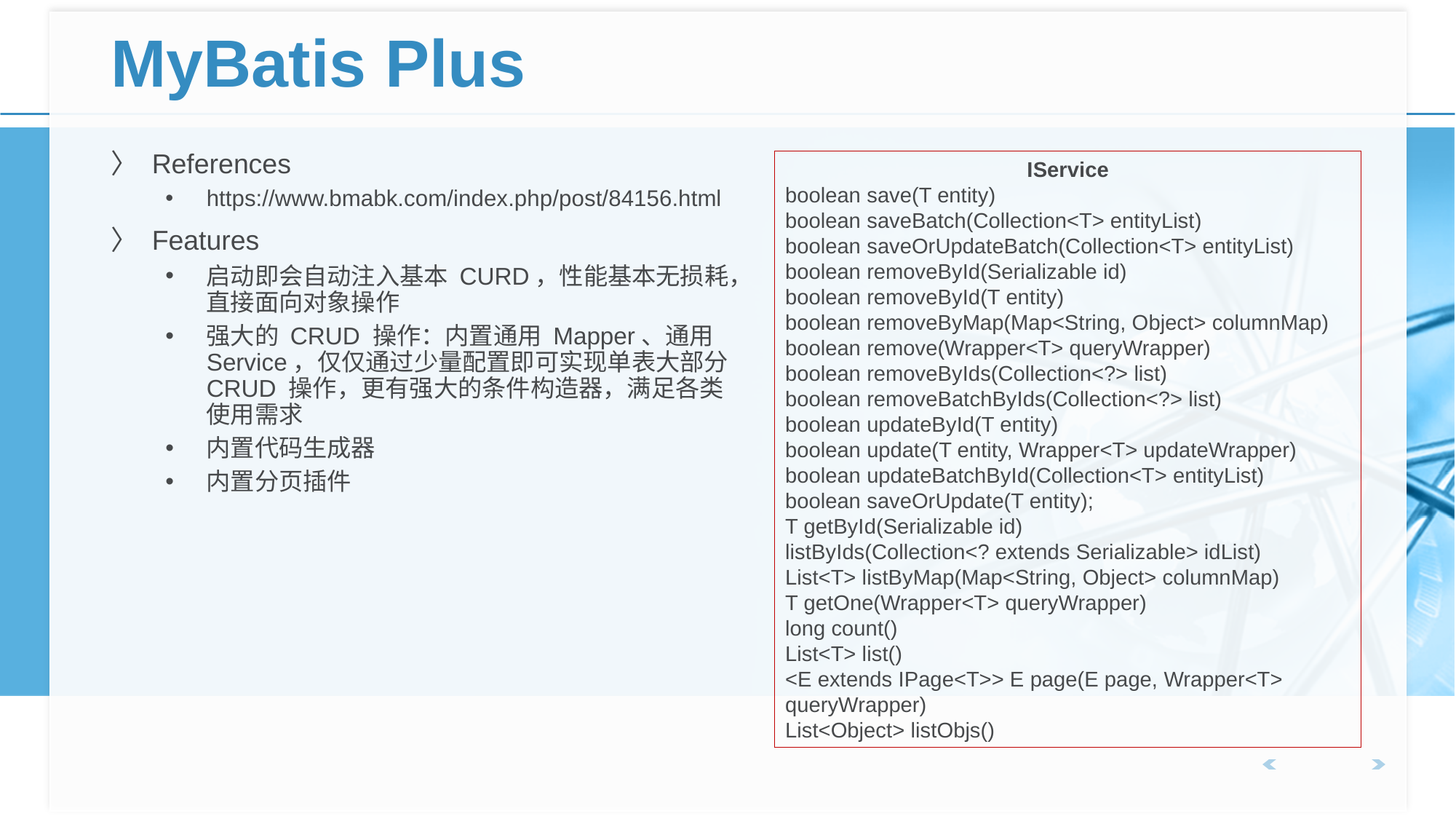

# MyBatis Plus
References
https://www.bmabk.com/index.php/post/84156.html
Features
启动即会自动注入基本 CURD，性能基本无损耗，直接面向对象操作
强大的 CRUD 操作：内置通用 Mapper、通用 Service，仅仅通过少量配置即可实现单表大部分 CRUD 操作，更有强大的条件构造器，满足各类使用需求
内置代码生成器
内置分页插件

IService
boolean save(T entity)
boolean saveBatch(Collection<T> entityList)
boolean saveOrUpdateBatch(Collection<T> entityList)
boolean removeById(Serializable id)
boolean removeById(T entity)
boolean removeByMap(Map<String, Object> columnMap)
boolean remove(Wrapper<T> queryWrapper)
boolean removeByIds(Collection<?> list)
boolean removeBatchByIds(Collection<?> list)
boolean updateById(T entity)
boolean update(T entity, Wrapper<T> updateWrapper)
boolean updateBatchById(Collection<T> entityList)
boolean saveOrUpdate(T entity);
T getById(Serializable id)
listByIds(Collection<? extends Serializable> idList)
List<T> listByMap(Map<String, Object> columnMap)
T getOne(Wrapper<T> queryWrapper)
long count()
List<T> list()
<E extends IPage<T>> E page(E page, Wrapper<T> queryWrapper)
List<Object> listObjs()